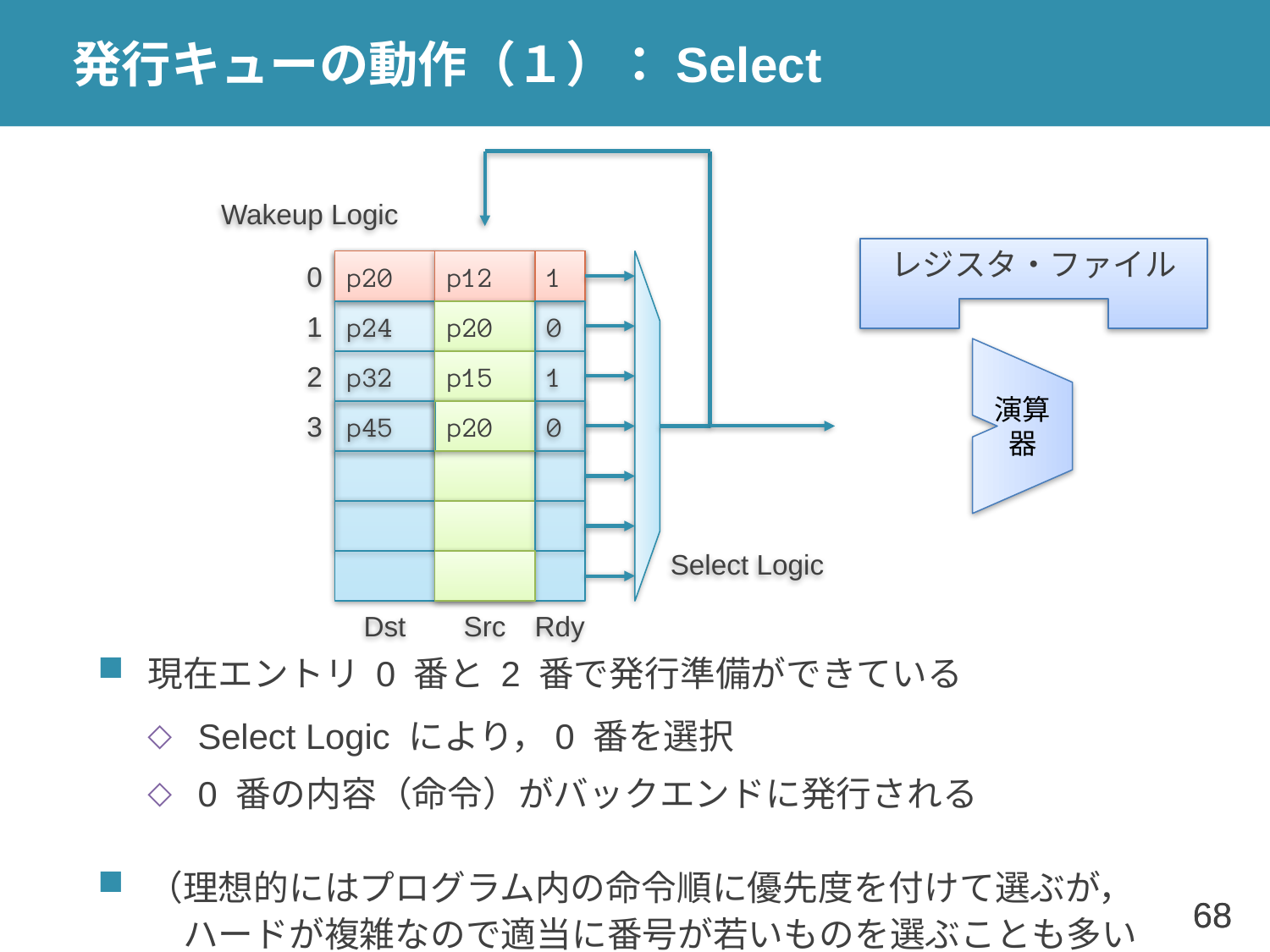

# 発行キューの動作（１）：Select
Wakeup Logic
レジスタ・ファイル
0
p20
p12
1

1
p24
p20
0
2
p32
p15
1
演算器
3

p45

p20

0

Select Logic

Dst
Src
Rdy
現在エントリ 0 番と 2 番で発行準備ができている
Select Logic により，0 番を選択
0 番の内容（命令）がバックエンドに発行される
（理想的にはプログラム内の命令順に優先度を付けて選ぶが，
　ハードが複雑なので適当に番号が若いものを選ぶことも多い